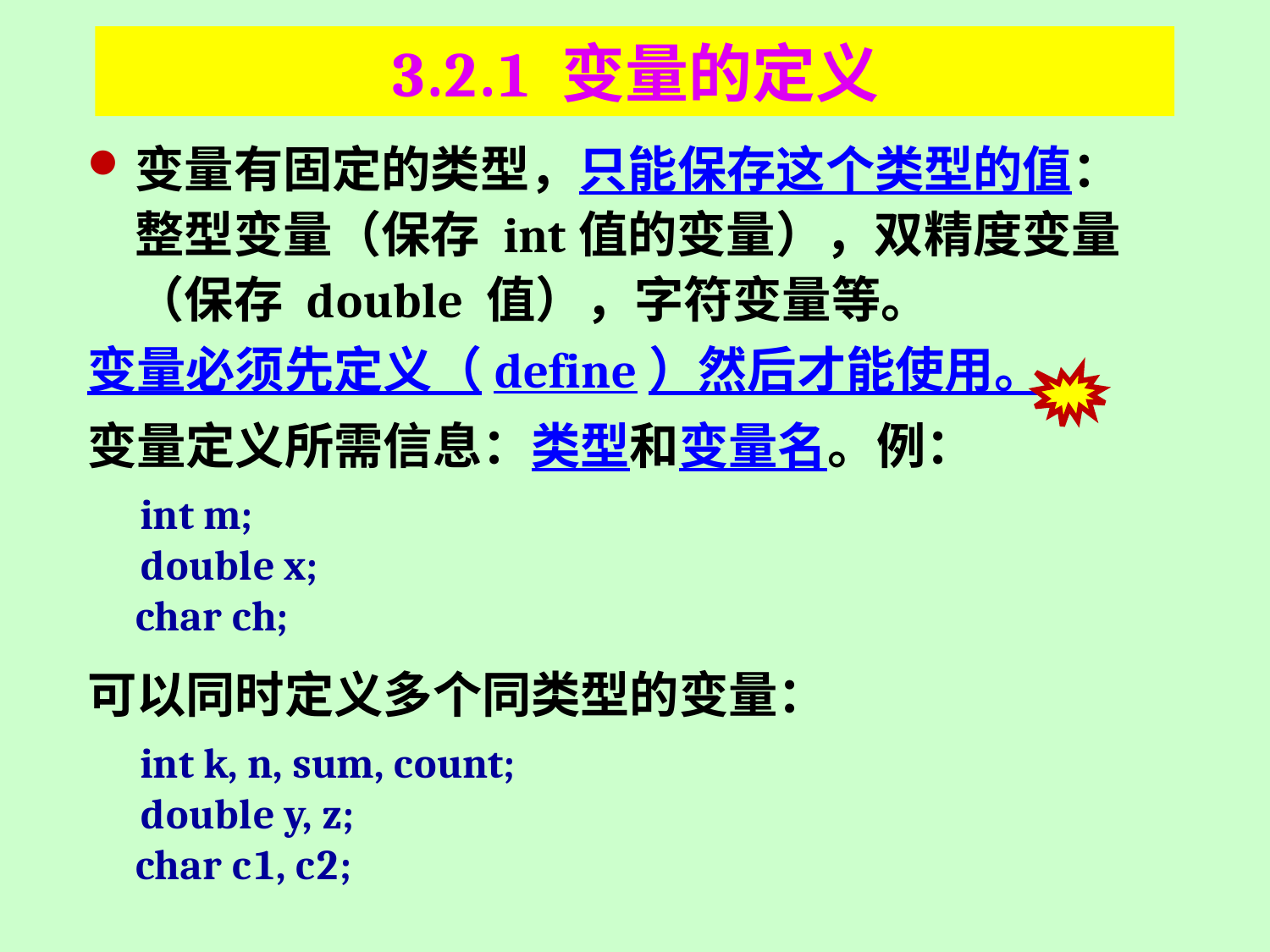

# 3.2.1 变量的定义

变量有固定的类型，只能保存这个类型的值：
整型变量（保存 int值的变量），双精度变量（保存 double 值），字符变量等。
变量必须先定义（define）然后才能使用。
变量定义所需信息：类型和变量名。例：
　int m;
　double x;
	char ch;
可以同时定义多个同类型的变量：
　int k, n, sum, count;
　double y, z;
	char c1, c2;

9